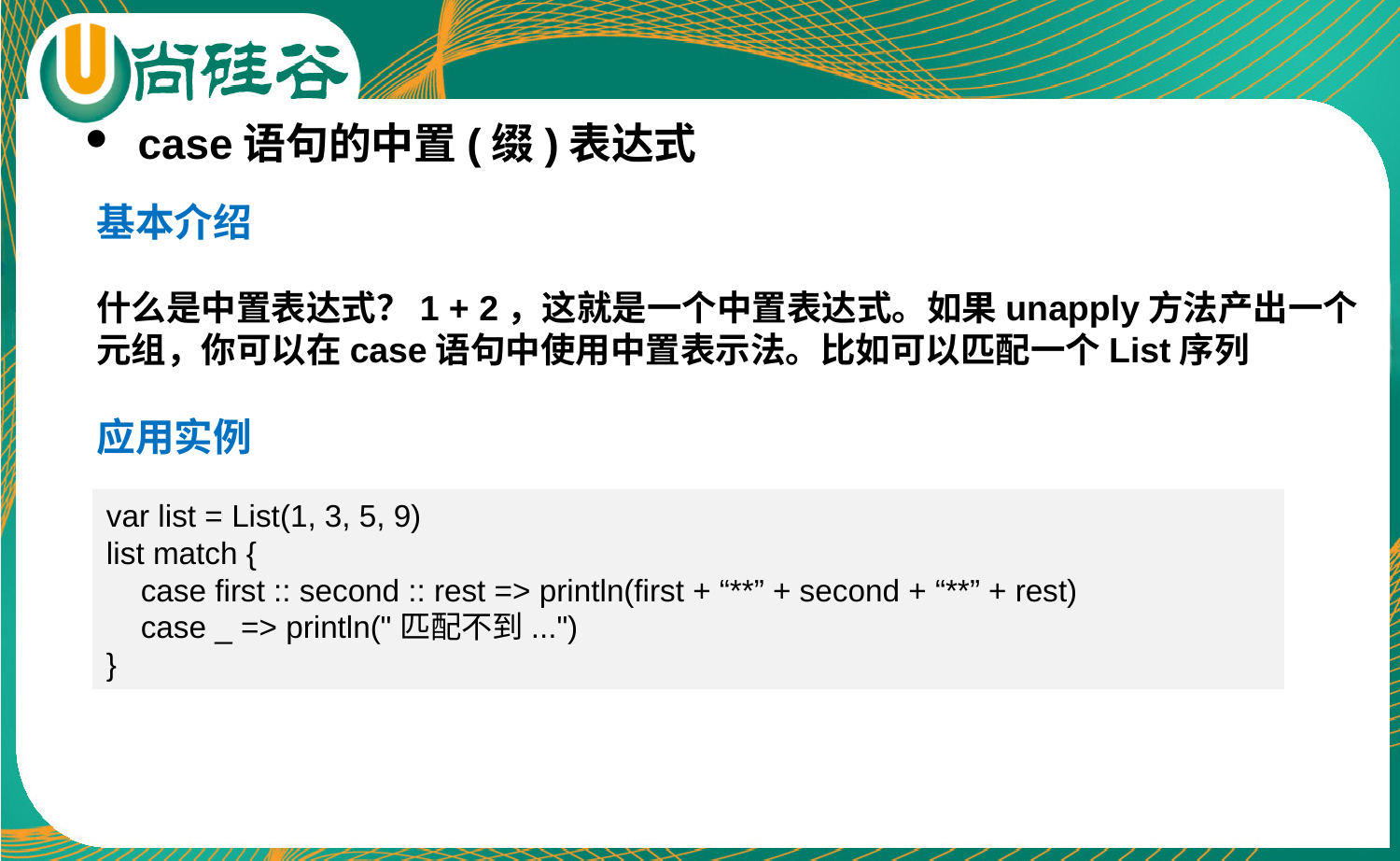

case语句的中置(缀)表达式

基本介绍

什么是中置表达式？1 + 2，这就是一个中置表达式。如果unapply方法产出一个元组，你可以在case语句中使用中置表示法。比如可以匹配一个List序列

应用实例

var list = List(1, 3, 5, 9)
list match {
    case first :: second :: rest => println(first + “**” + second + “**” + rest)
    case _ => println("匹配不到...")
}